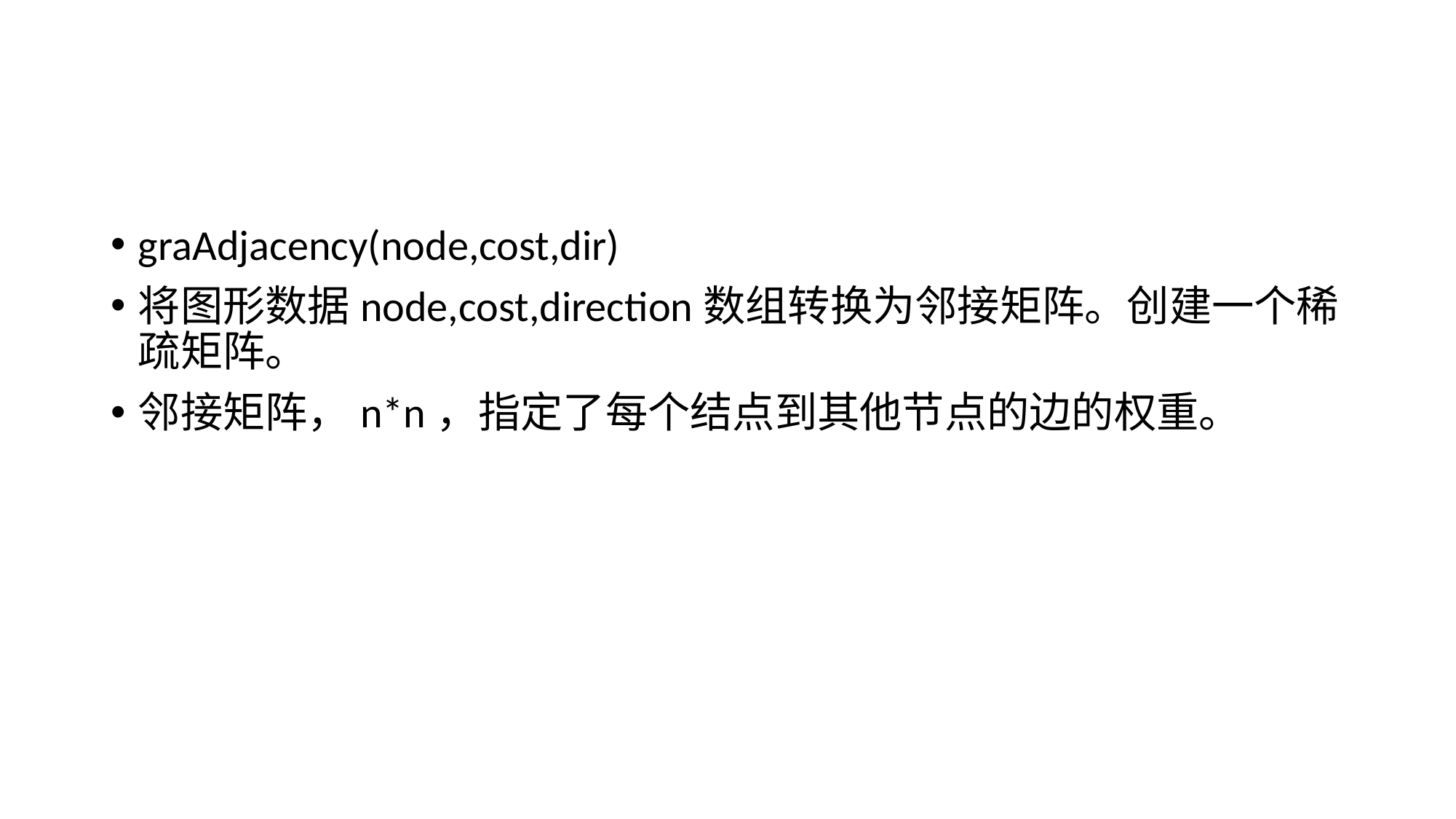

#
graAdjacency(node,cost,dir)
将图形数据node,cost,direction数组转换为邻接矩阵。创建一个稀疏矩阵。
邻接矩阵，n*n，指定了每个结点到其他节点的边的权重。